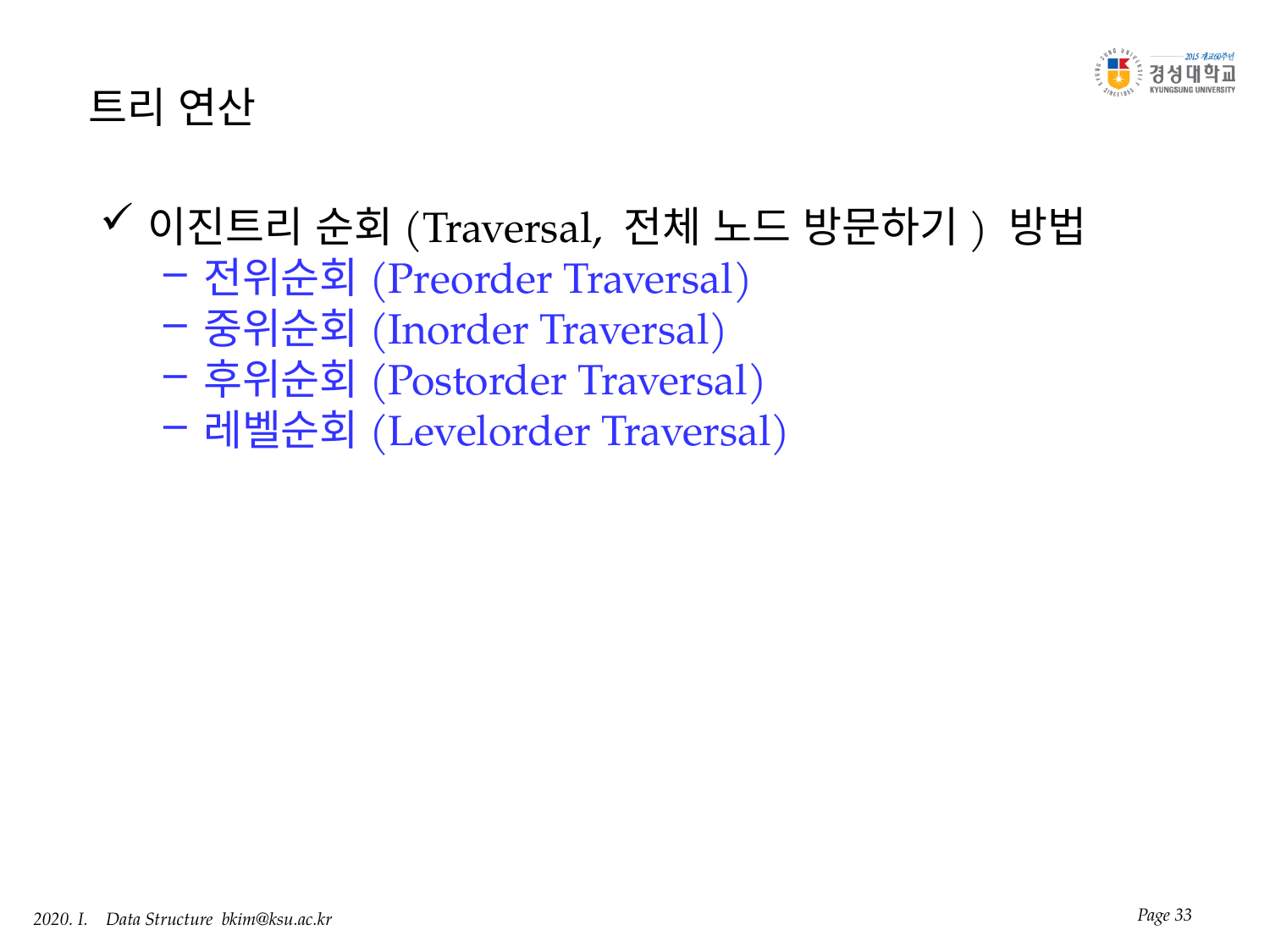

# 트리 연산
이진트리 순회(Traversal, 전체 노드 방문하기) 방법
전위순회(Preorder Traversal)
중위순회(Inorder Traversal)
후위순회(Postorder Traversal)
레벨순회(Levelorder Traversal)

Page 33